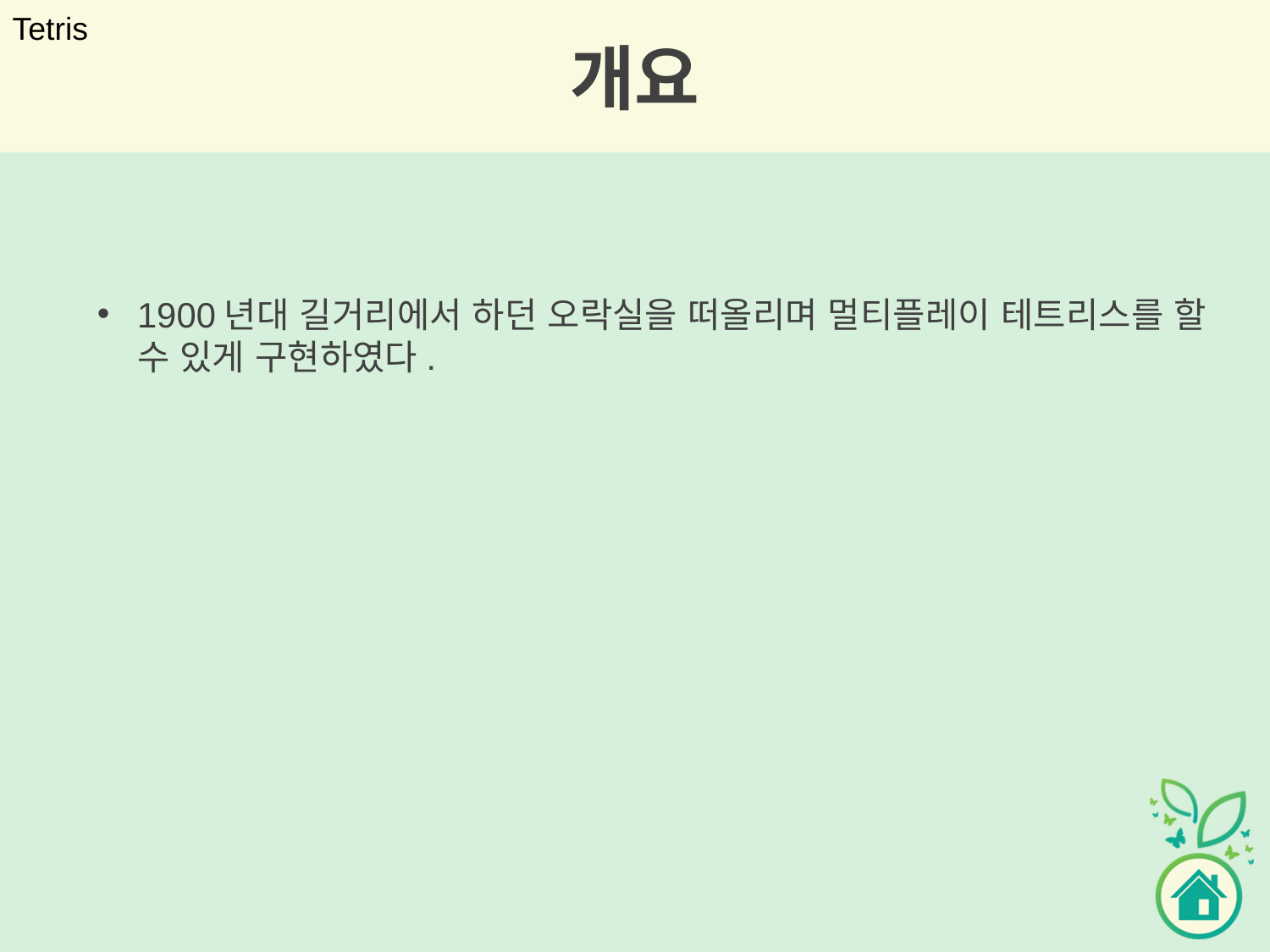

# 개요
Tetris
1900년대 길거리에서 하던 오락실을 떠올리며 멀티플레이 테트리스를 할 수 있게 구현하였다.